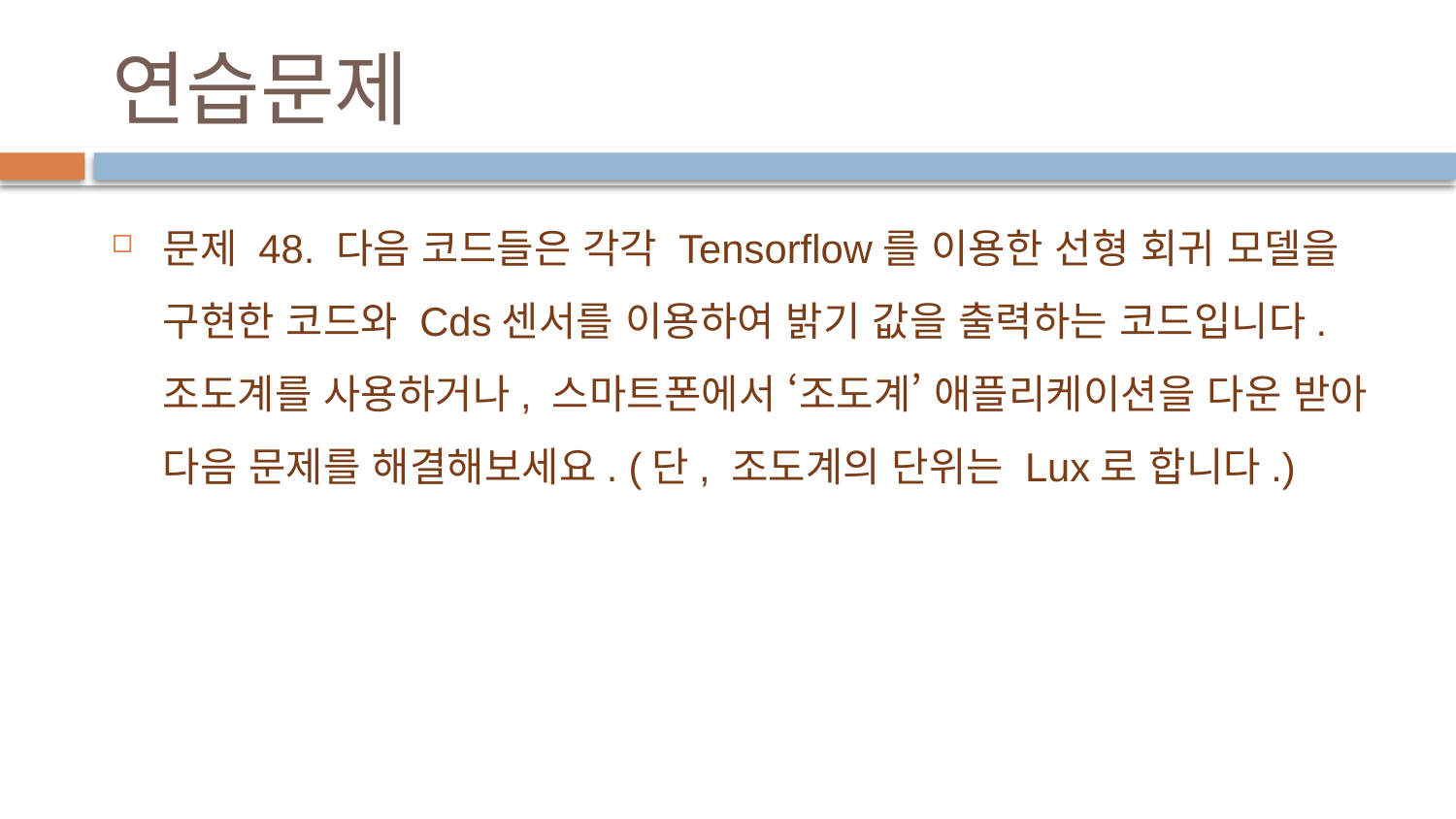

# 연습문제
문제 48. 다음 코드들은 각각 Tensorflow를 이용한 선형 회귀 모델을 구현한 코드와 Cds센서를 이용하여 밝기 값을 출력하는 코드입니다. 조도계를 사용하거나, 스마트폰에서 ‘조도계’ 애플리케이션을 다운 받아 다음 문제를 해결해보세요. (단, 조도계의 단위는 Lux로 합니다.)